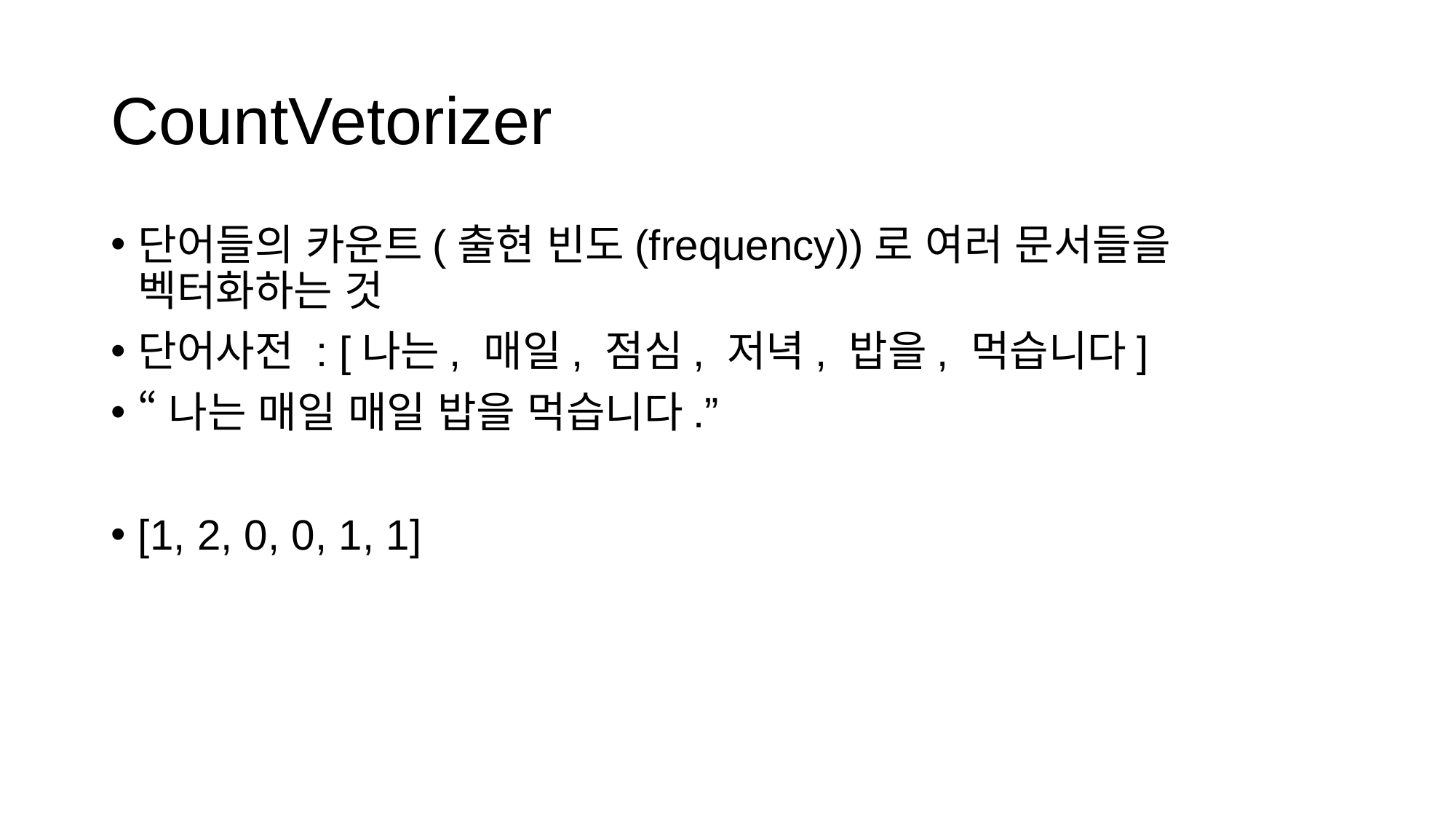

# CountVetorizer
단어들의 카운트(출현 빈도(frequency))로 여러 문서들을 벡터화하는 것
단어사전 : [나는, 매일, 점심, 저녁, 밥을, 먹습니다]
“나는 매일 매일 밥을 먹습니다.”

[1, 2, 0, 0, 1, 1]